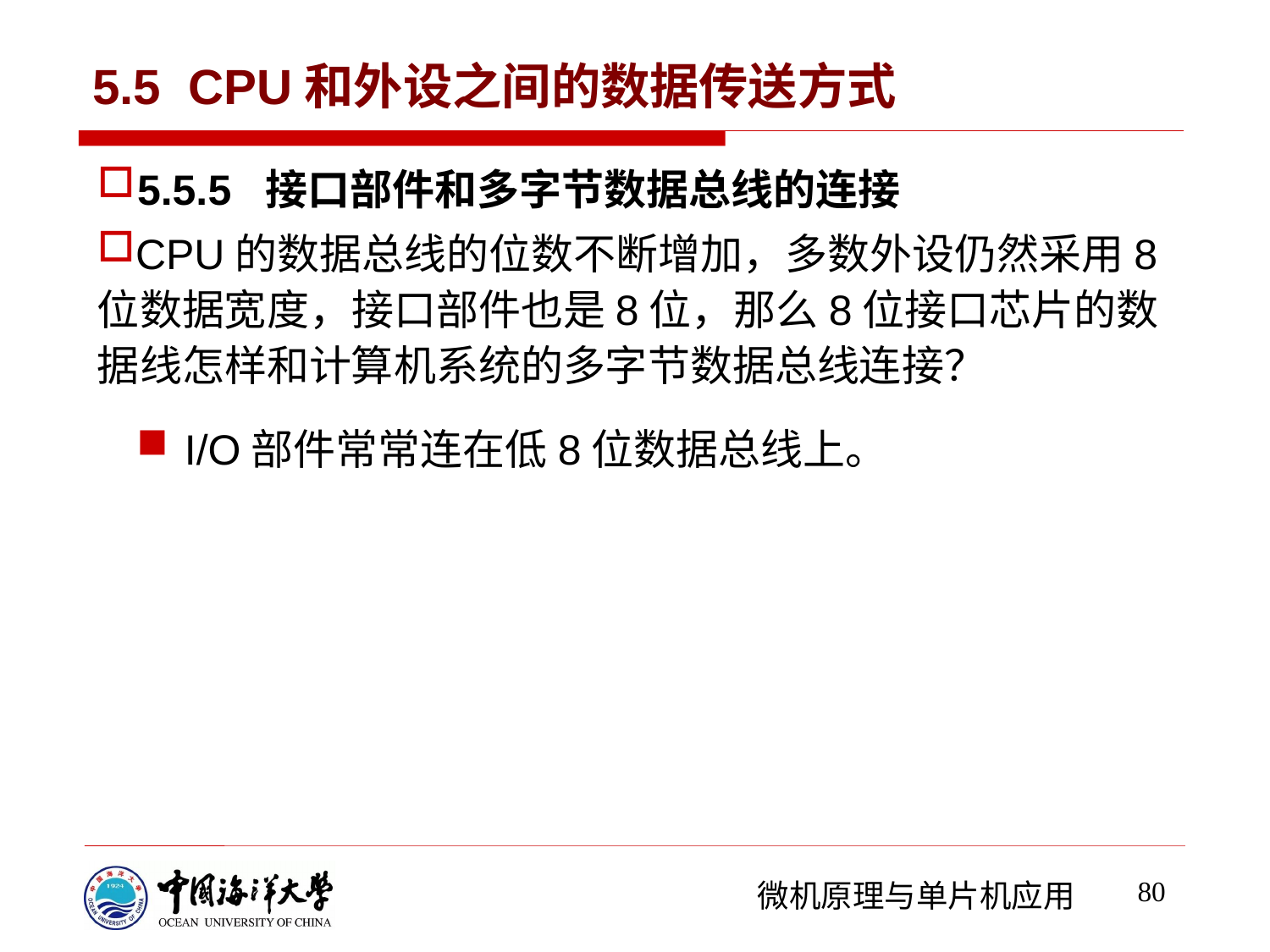

# 5.5  CPU和外设之间的数据传送方式
5.5.5  接口部件和多字节数据总线的连接
CPU的数据总线的位数不断增加，多数外设仍然采用8位数据宽度，接口部件也是8位，那么8位接口芯片的数据线怎样和计算机系统的多字节数据总线连接？
I/O部件常常连在低8位数据总线上。
80